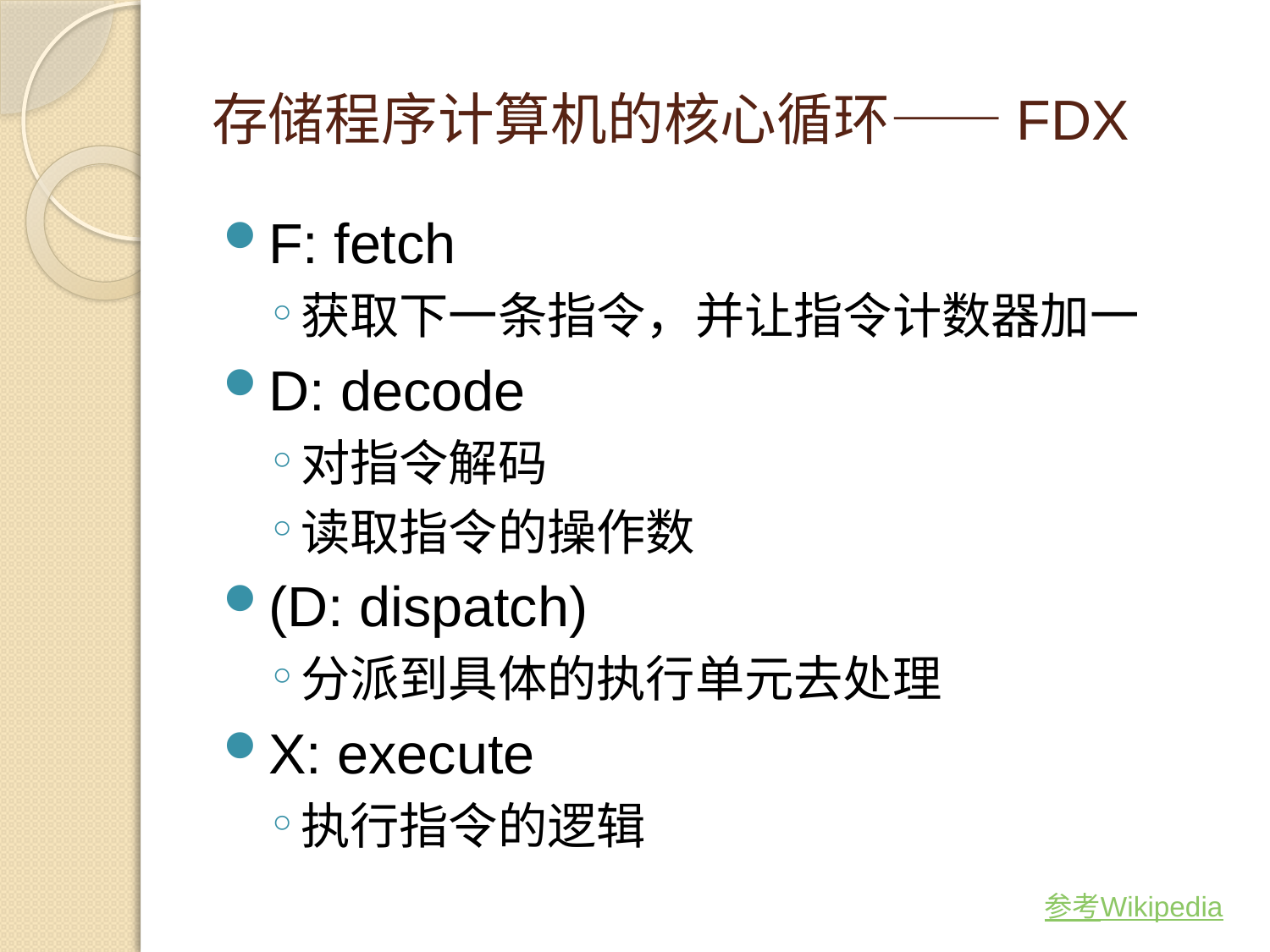

# 存储程序计算机的核心循环——FDX
F: fetch
获取下一条指令，并让指令计数器加一
D: decode
对指令解码
读取指令的操作数
(D: dispatch)
分派到具体的执行单元去处理
X: execute
执行指令的逻辑
参考Wikipedia